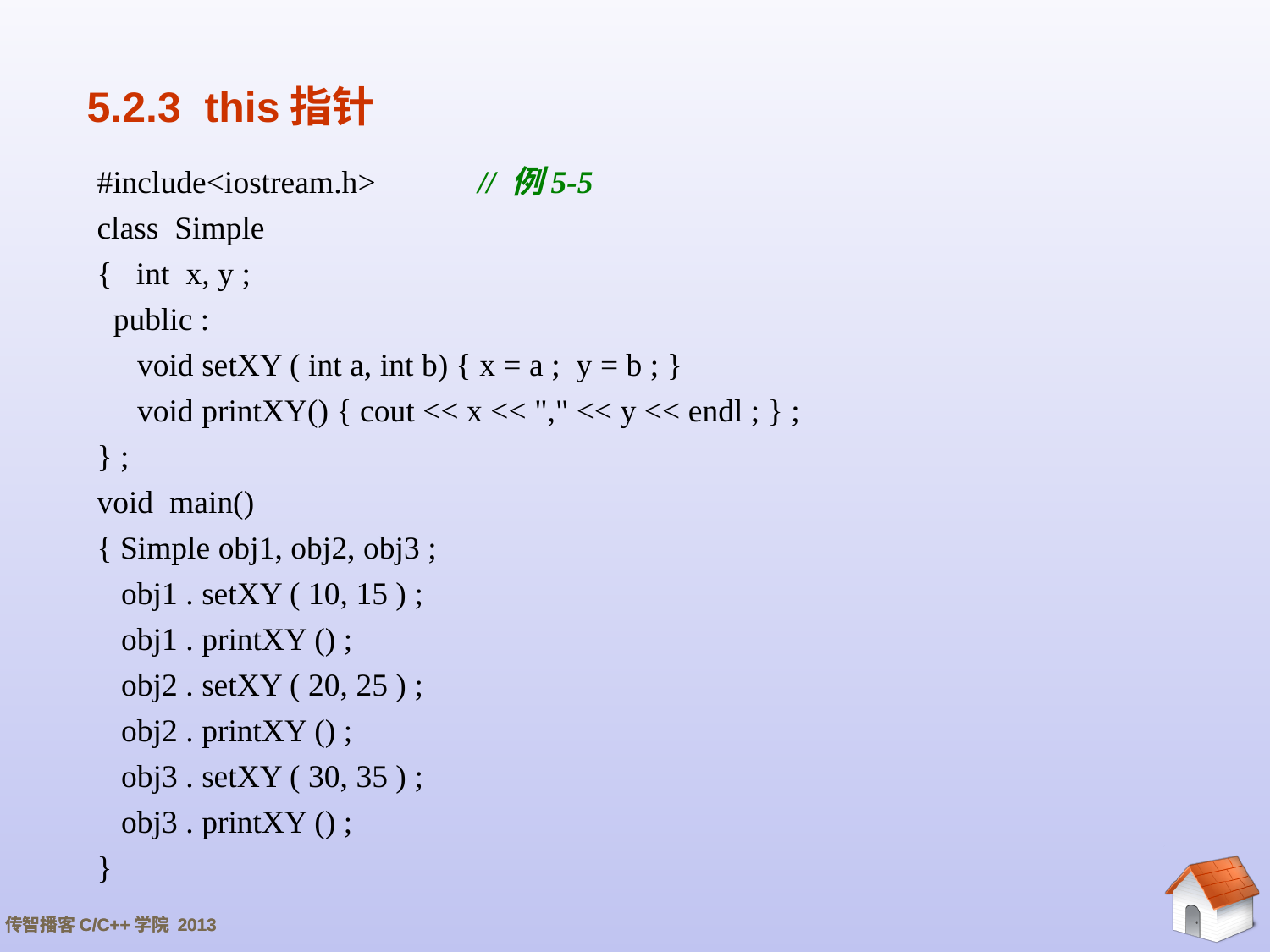

5.2.3  this指针
#include<iostream.h>	// 例5-5
class  Simple
{   int  x, y ;
  public :
     void setXY ( int a, int b) { x = a ;  y = b ; }
     void printXY() { cout << x << "," << y << endl ; } ;
} ;
void  main()
{ Simple obj1, obj2, obj3 ;
   obj1 . setXY ( 10, 15 ) ;
   obj1 . printXY () ;
   obj2 . setXY ( 20, 25 ) ;
   obj2 . printXY () ;
   obj3 . setXY ( 30, 35 ) ;
   obj3 . printXY () ;
}